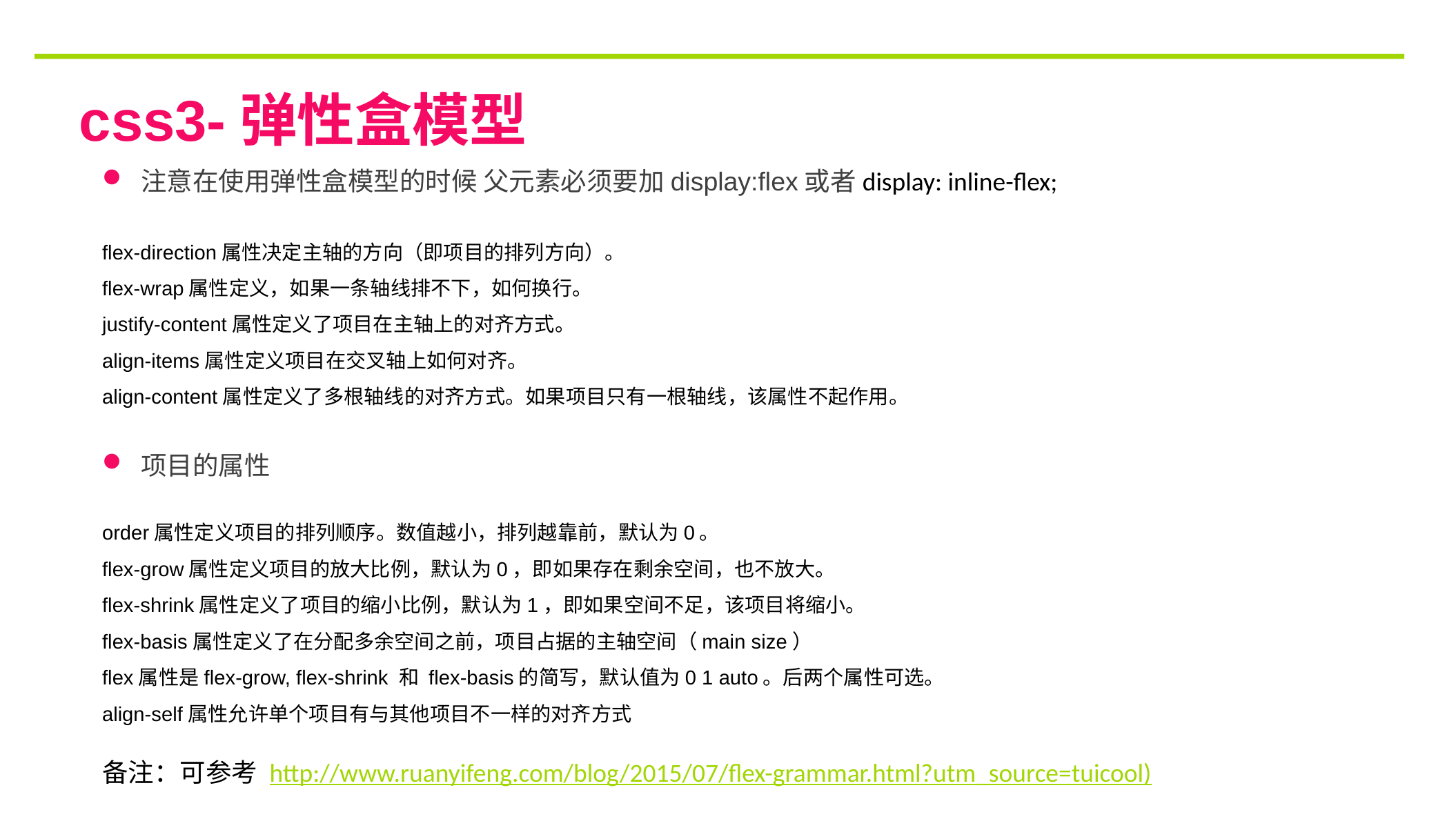

css3-弹性盒模型
注意在使用弹性盒模型的时候 父元素必须要加display:flex或者display: inline-flex;

flex-direction属性决定主轴的方向（即项目的排列方向）。
flex-wrap属性定义，如果一条轴线排不下，如何换行。
justify-content属性定义了项目在主轴上的对齐方式。
align-items属性定义项目在交叉轴上如何对齐。
align-content属性定义了多根轴线的对齐方式。如果项目只有一根轴线，该属性不起作用。

项目的属性

order属性定义项目的排列顺序。数值越小，排列越靠前，默认为0。
flex-grow属性定义项目的放大比例，默认为0，即如果存在剩余空间，也不放大。
flex-shrink属性定义了项目的缩小比例，默认为1，即如果空间不足，该项目将缩小。
flex-basis属性定义了在分配多余空间之前，项目占据的主轴空间（main size）
flex属性是flex-grow, flex-shrink 和 flex-basis的简写，默认值为0 1 auto。后两个属性可选。
align-self属性允许单个项目有与其他项目不一样的对齐方式
备注：可参考 http://www.ruanyifeng.com/blog/2015/07/flex-grammar.html?utm_source=tuicool)